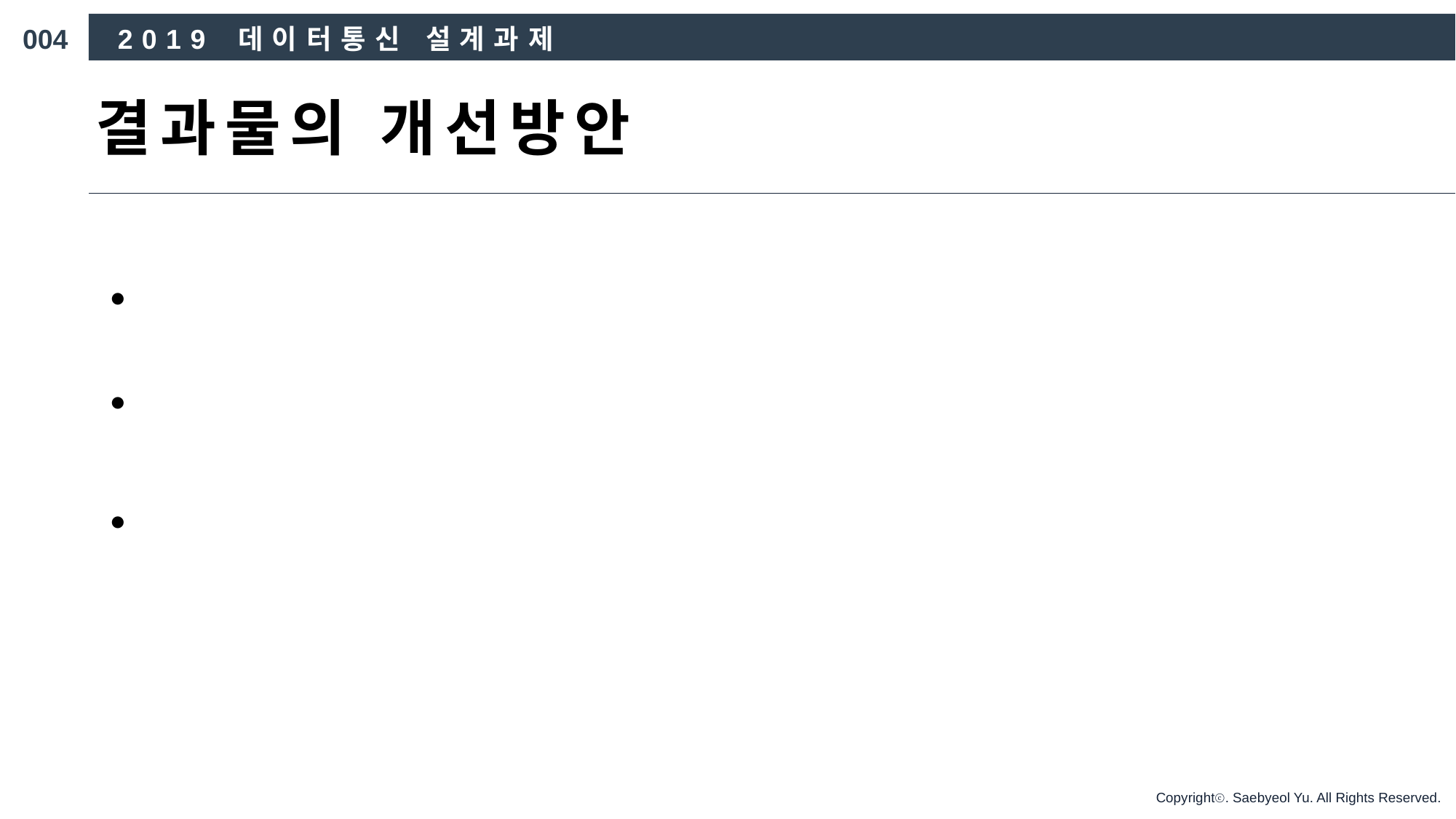

004
2019 데이터통신 설계과제
결과물의 개선방안
●
●
●